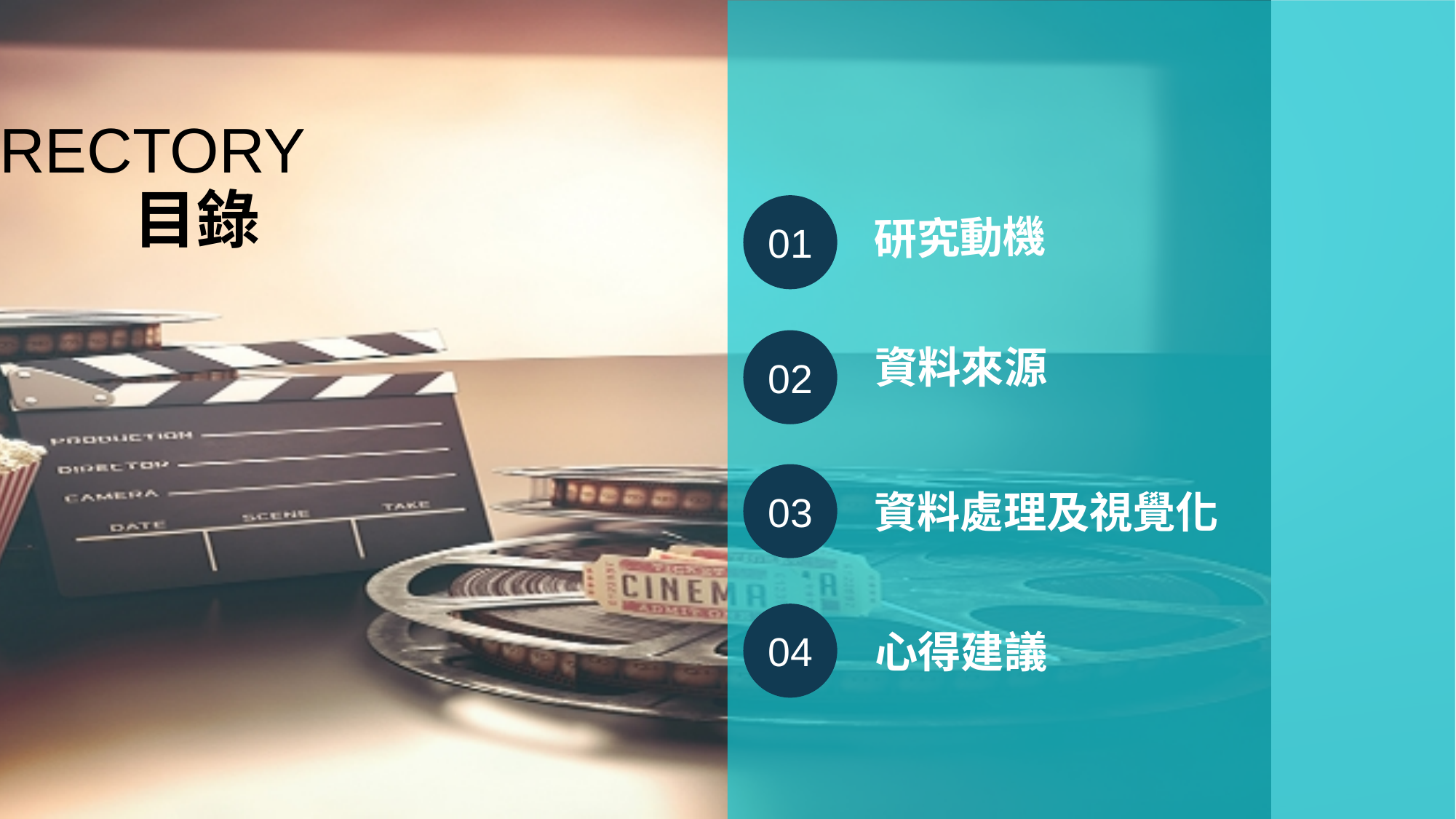

DIRECTORY
目錄
01
研究動機
02
資料來源
03
資料處理及視覺化
04
心得建議